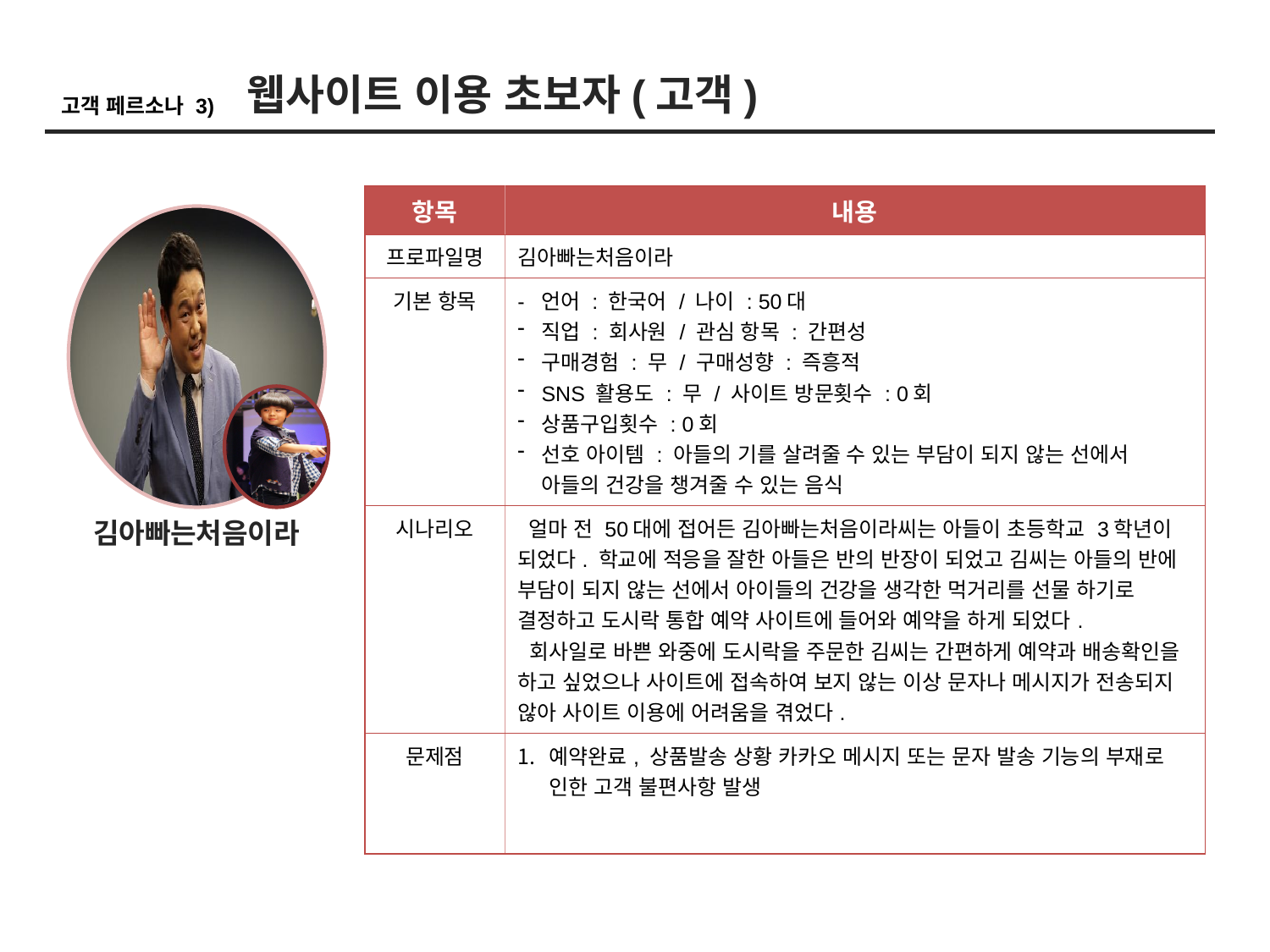

웹사이트 이용 초보자(고객)
고객 페르소나 3)
| 항목 | 내용 |
| --- | --- |
| 프로파일명 | 김아빠는처음이라 |
| 기본 항목 | - 언어 : 한국어 / 나이 : 50대 직업 : 회사원 / 관심 항목 : 간편성 구매경험 : 무 / 구매성향 : 즉흥적 SNS 활용도 : 무 / 사이트 방문횟수 : 0회 상품구입횟수 : 0회 선호 아이템 : 아들의 기를 살려줄 수 있는 부담이 되지 않는 선에서 아들의 건강을 챙겨줄 수 있는 음식 |
| 시나리오 | 얼마 전 50대에 접어든 김아빠는처음이라씨는 아들이 초등학교 3학년이 되었다. 학교에 적응을 잘한 아들은 반의 반장이 되었고 김씨는 아들의 반에 부담이 되지 않는 선에서 아이들의 건강을 생각한 먹거리를 선물 하기로 결정하고 도시락 통합 예약 사이트에 들어와 예약을 하게 되었다. 회사일로 바쁜 와중에 도시락을 주문한 김씨는 간편하게 예약과 배송확인을 하고 싶었으나 사이트에 접속하여 보지 않는 이상 문자나 메시지가 전송되지 않아 사이트 이용에 어려움을 겪었다. |
| 문제점 | 예약완료, 상품발송 상황 카카오 메시지 또는 문자 발송 기능의 부재로 인한 고객 불편사항 발생 |

김아빠는처음이라